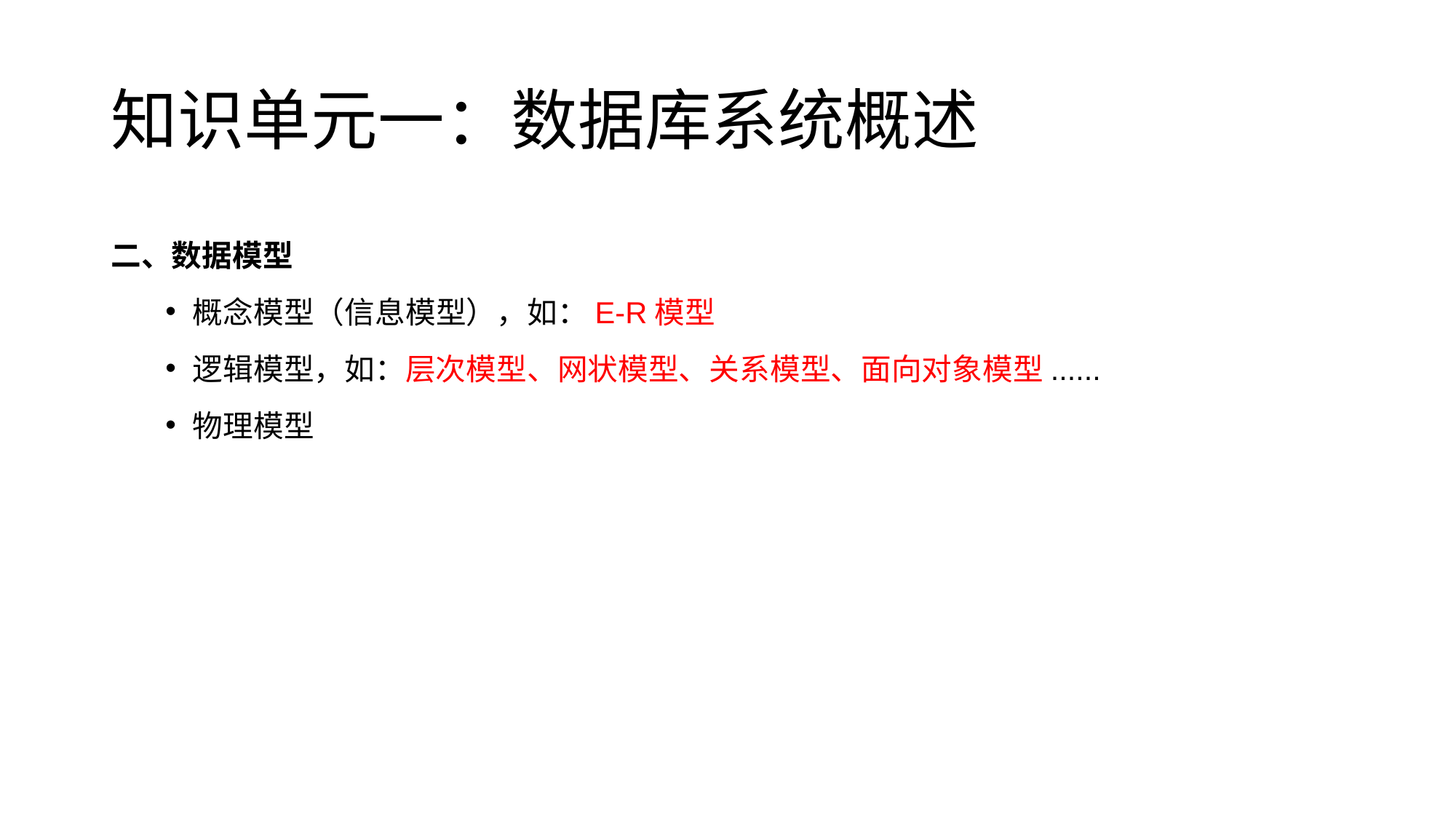

# 知识单元一：数据库系统概述
二、数据模型
概念模型（信息模型），如：E-R模型
逻辑模型，如：层次模型、网状模型、关系模型、面向对象模型......
物理模型